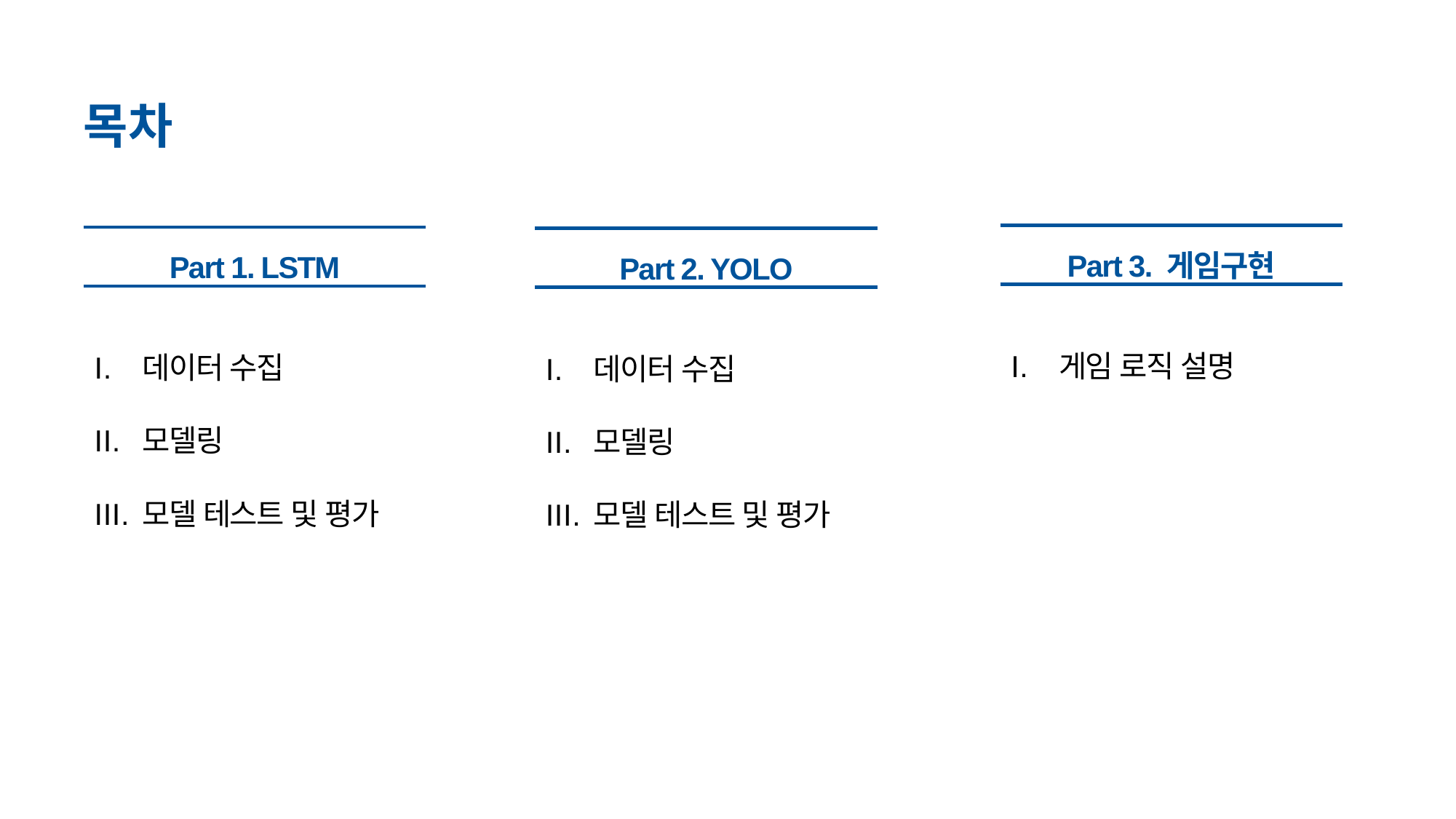

목차
Part 3. 게임구현
Part 1. LSTM
Part 2. YOLO
게임 로직 설명
데이터 수집
모델링
모델 테스트 및 평가
데이터 수집
모델링
모델 테스트 및 평가